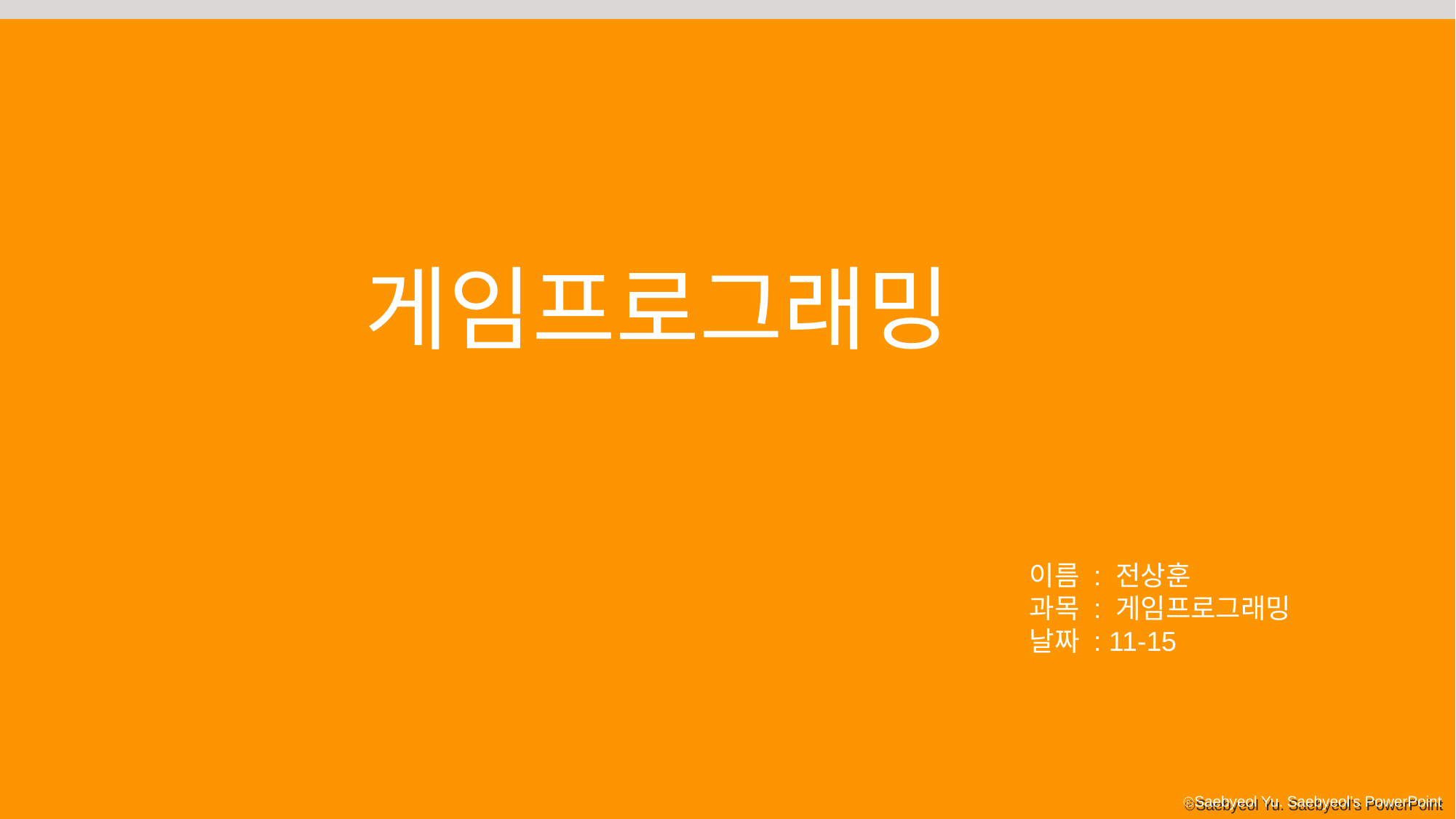

게임프로그래밍
이름 : 전상훈
과목 : 게임프로그래밍
날짜 : 11-15
ⓒSaebyeol Yu. Saebyeol’s PowerPoint